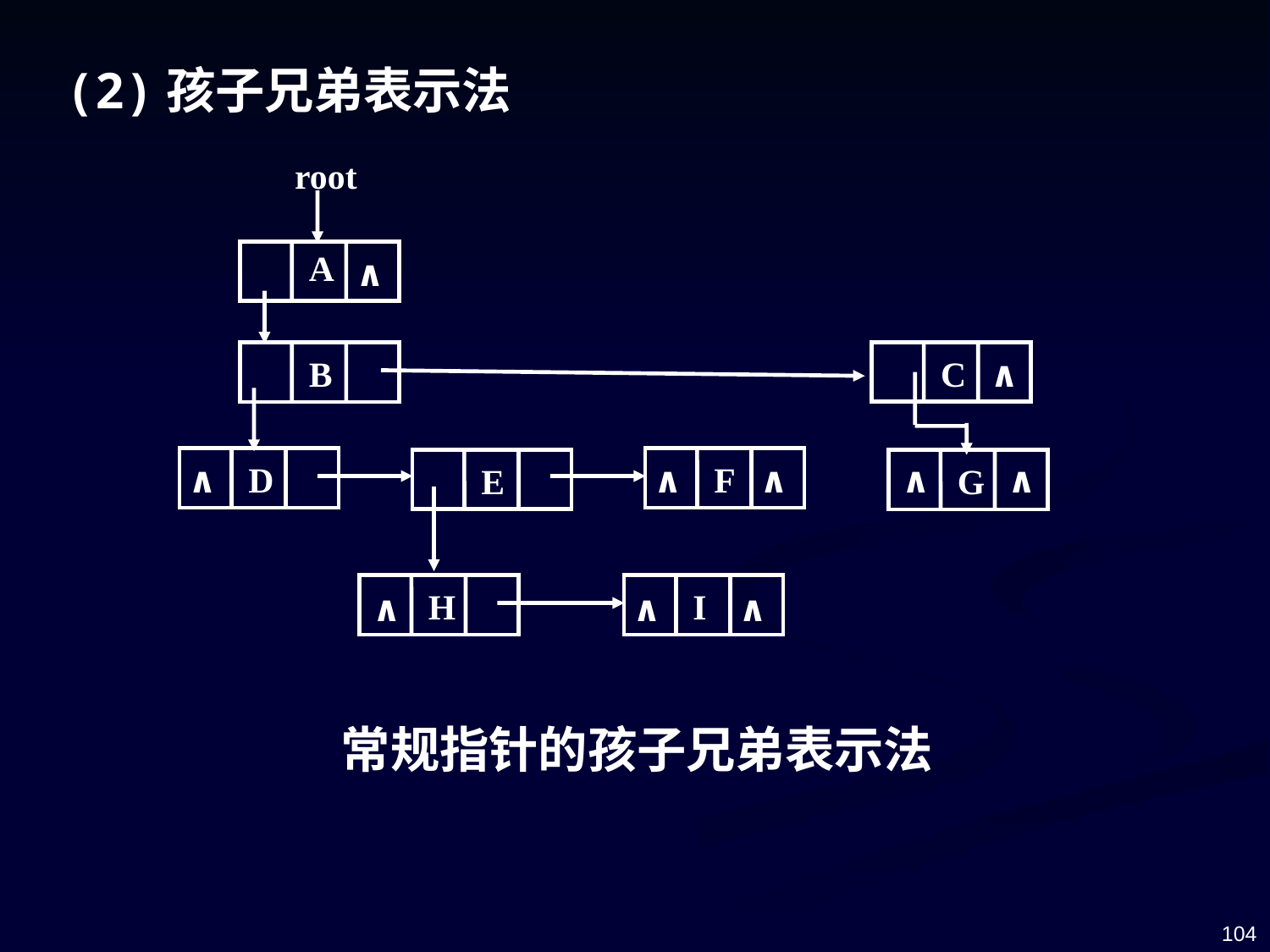

(2)孩子兄弟表示法
root

A

∧

C
∧
B

∧
∧
∧
∧
∧
D
F
E
G

H
I
∧
∧
∧

常规指针的孩子兄弟表示法
104